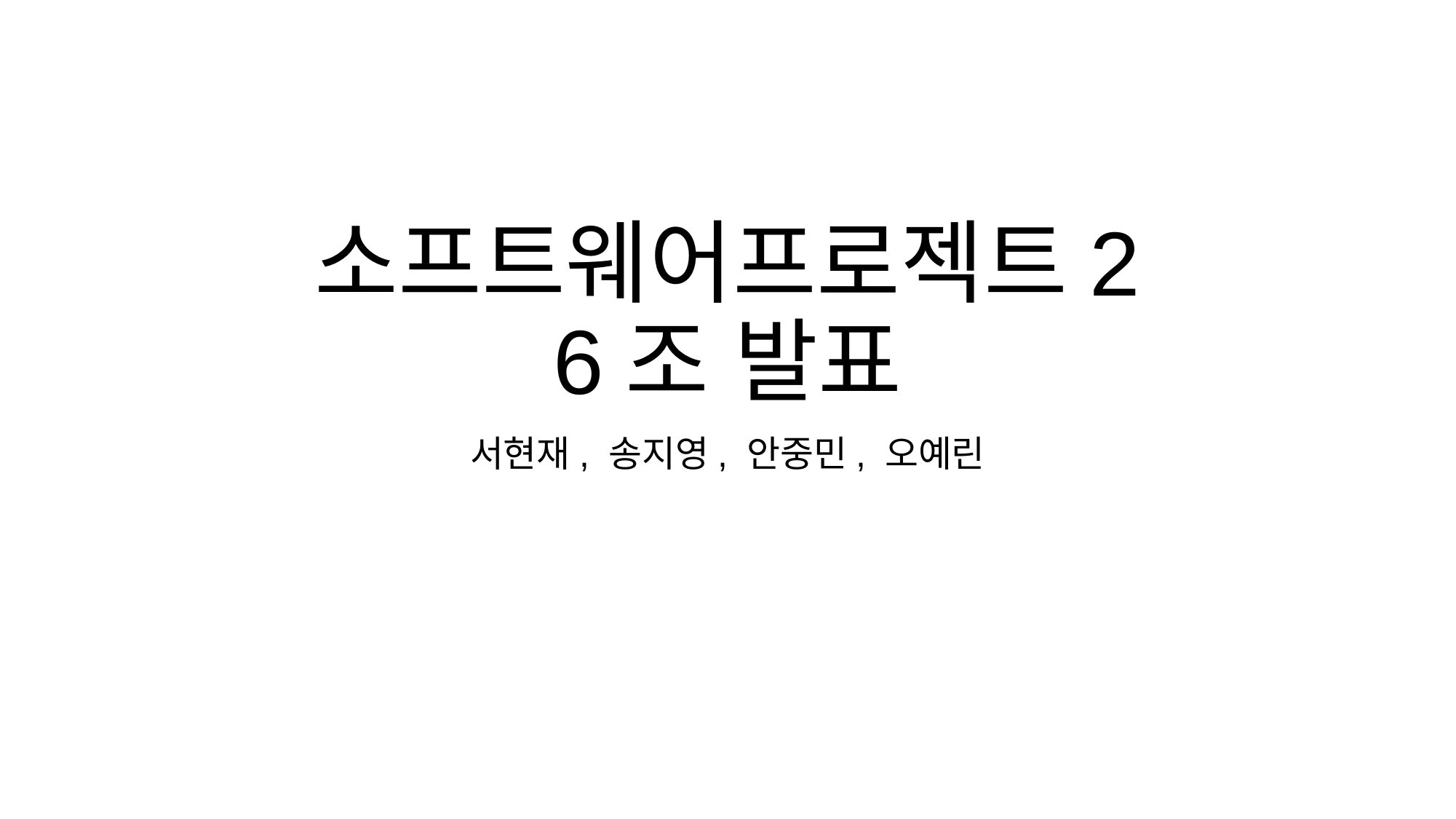

# 소프트웨어프로젝트2 6조 발표
서현재, 송지영, 안중민, 오예린